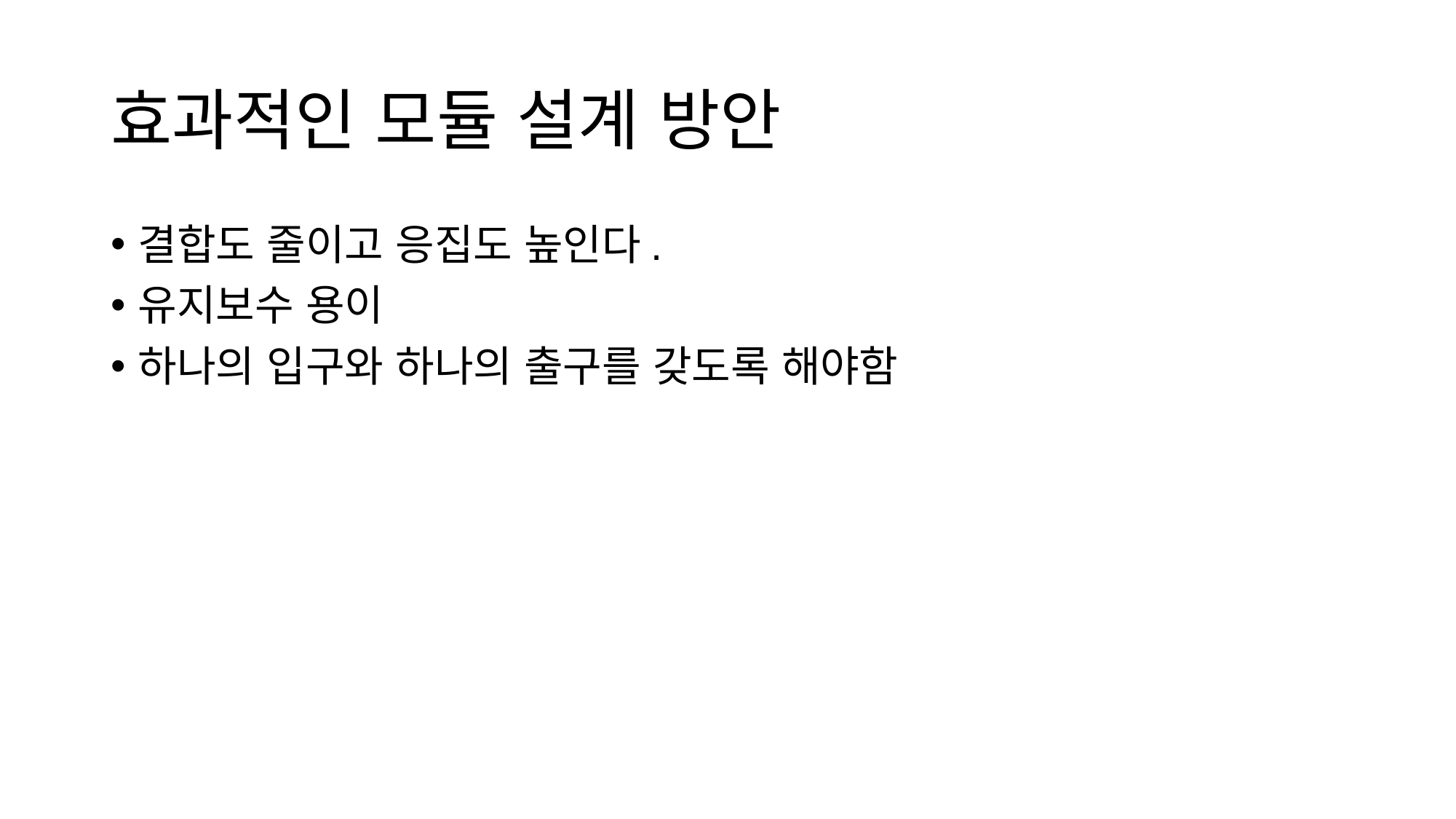

# 효과적인 모듈 설계 방안
결합도 줄이고 응집도 높인다.
유지보수 용이
하나의 입구와 하나의 출구를 갖도록 해야함